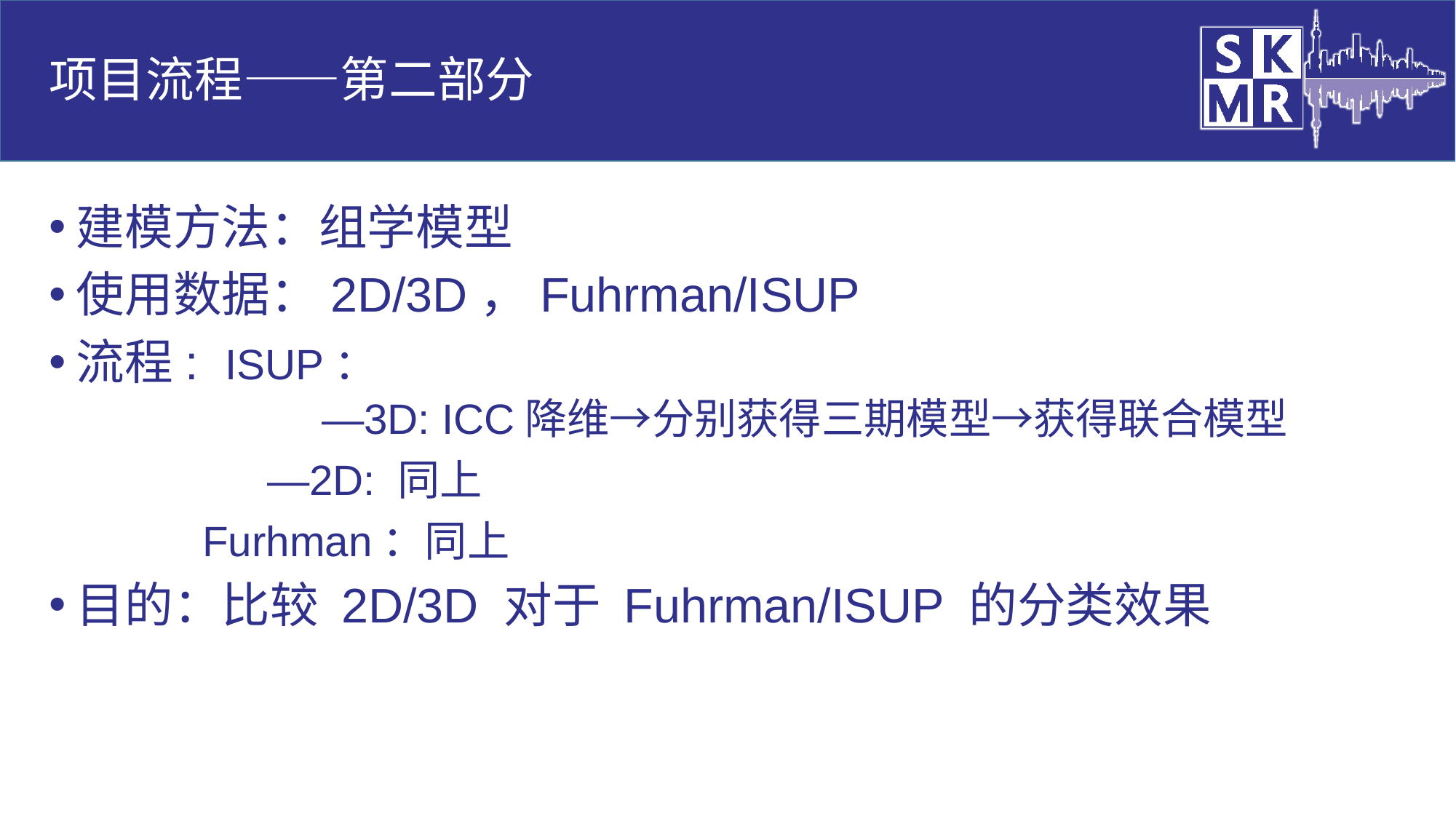

# 项目流程——第二部分
建模方法：组学模型
使用数据：2D/3D，Fuhrman/ISUP
流程:  ISUP：
	    	—3D: ICC降维→分别获得三期模型→获得联合模型
	    	—2D: 同上
             Furhman：同上
目的：比较 2D/3D 对于 Fuhrman/ISUP 的分类效果